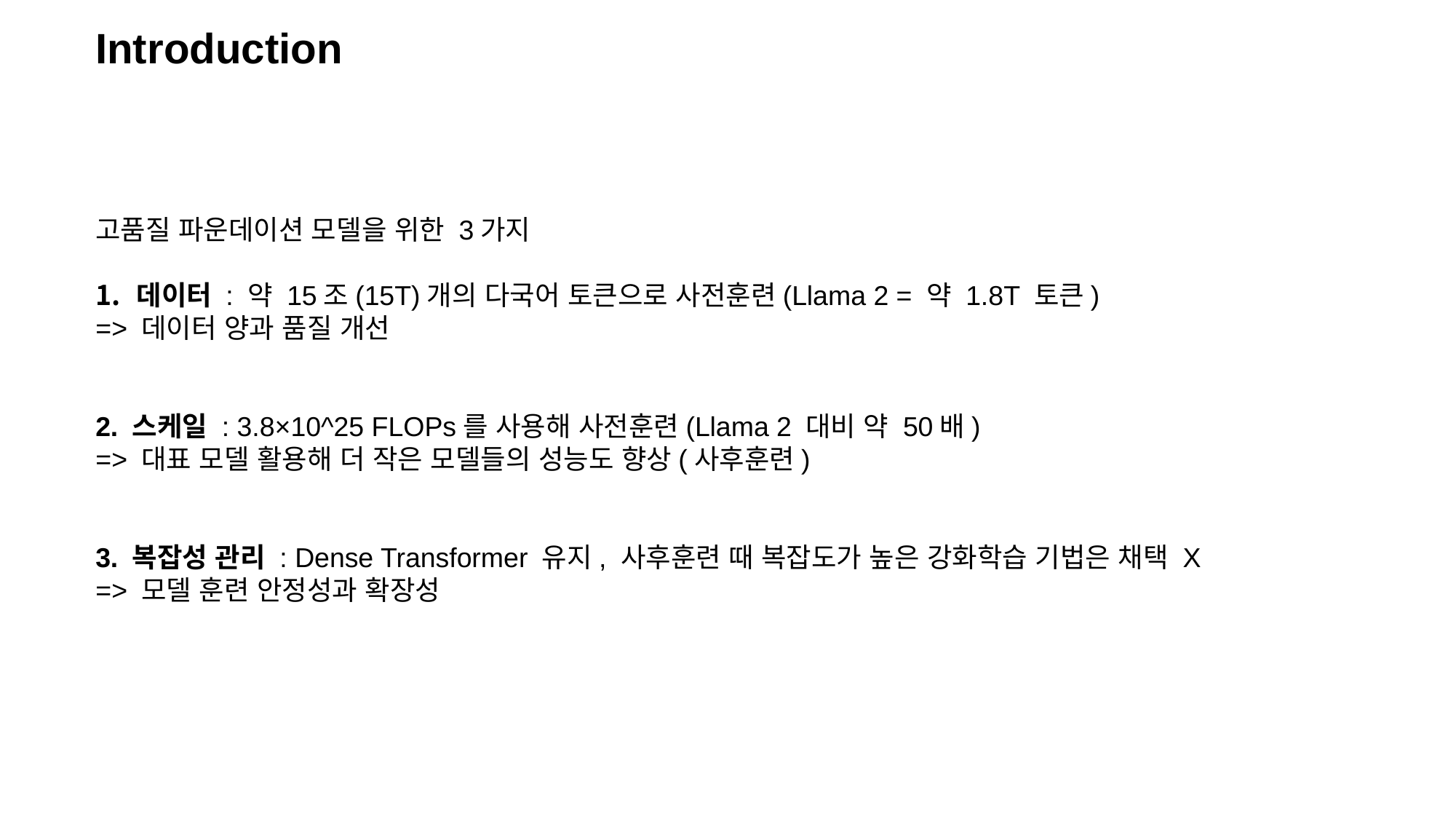

Introduction
고품질 파운데이션 모델을 위한 3가지

데이터 : 약 15조(15T)개의 다국어 토큰으로 사전훈련(Llama 2 = 약 1.8T 토큰)
=> 데이터 양과 품질 개선

2. 스케일 : 3.8×10^25 FLOPs를 사용해 사전훈련(Llama 2 대비 약 50배)
=> 대표 모델 활용해 더 작은 모델들의 성능도 향상(사후훈련)

3. 복잡성 관리 : Dense Transformer 유지, 사후훈련 때 복잡도가 높은 강화학습 기법은 채택 X
=> 모델 훈련 안정성과 확장성